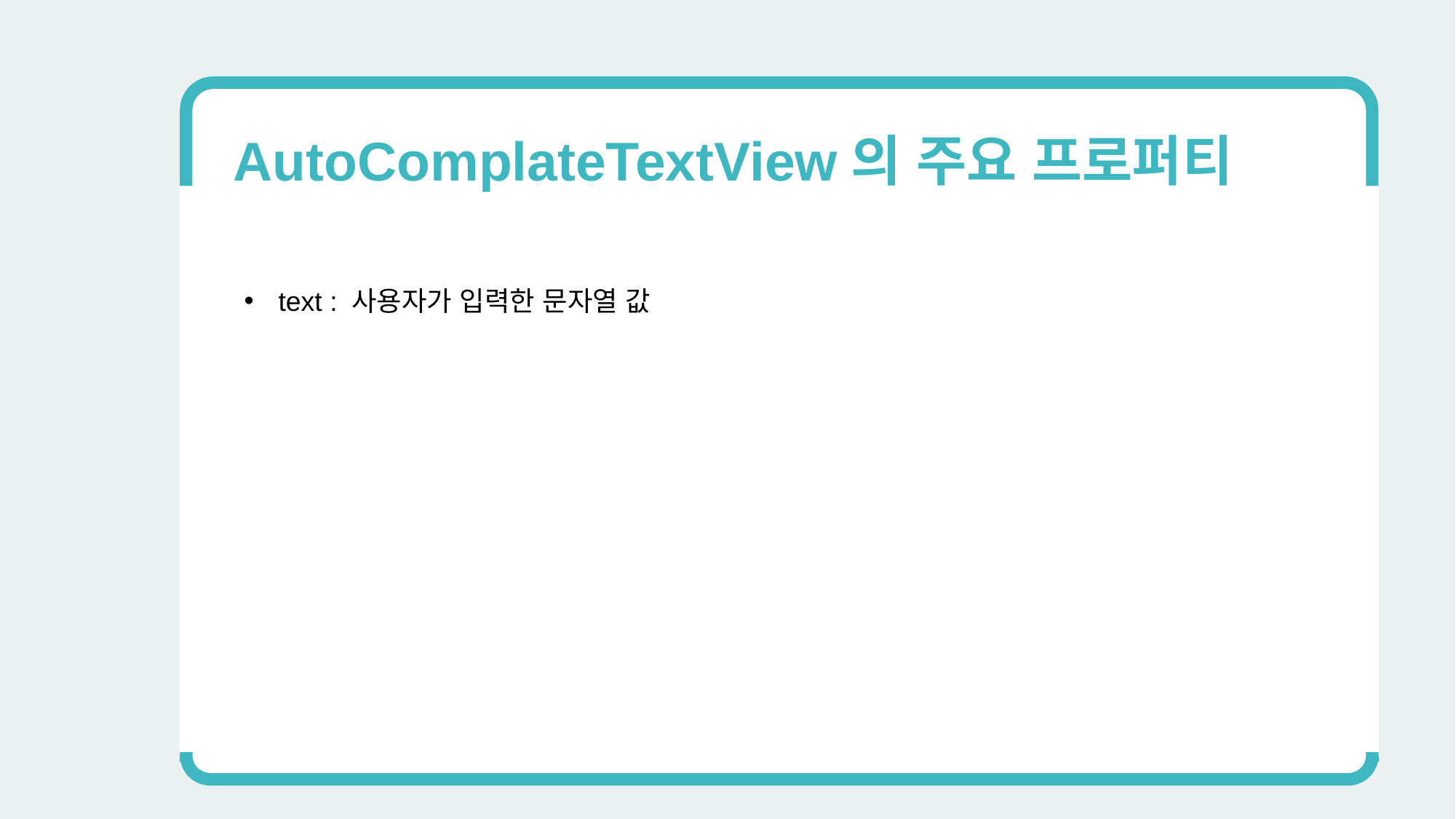

AutoComplateTextView의 주요 프로퍼티

text : 사용자가 입력한 문자열 값